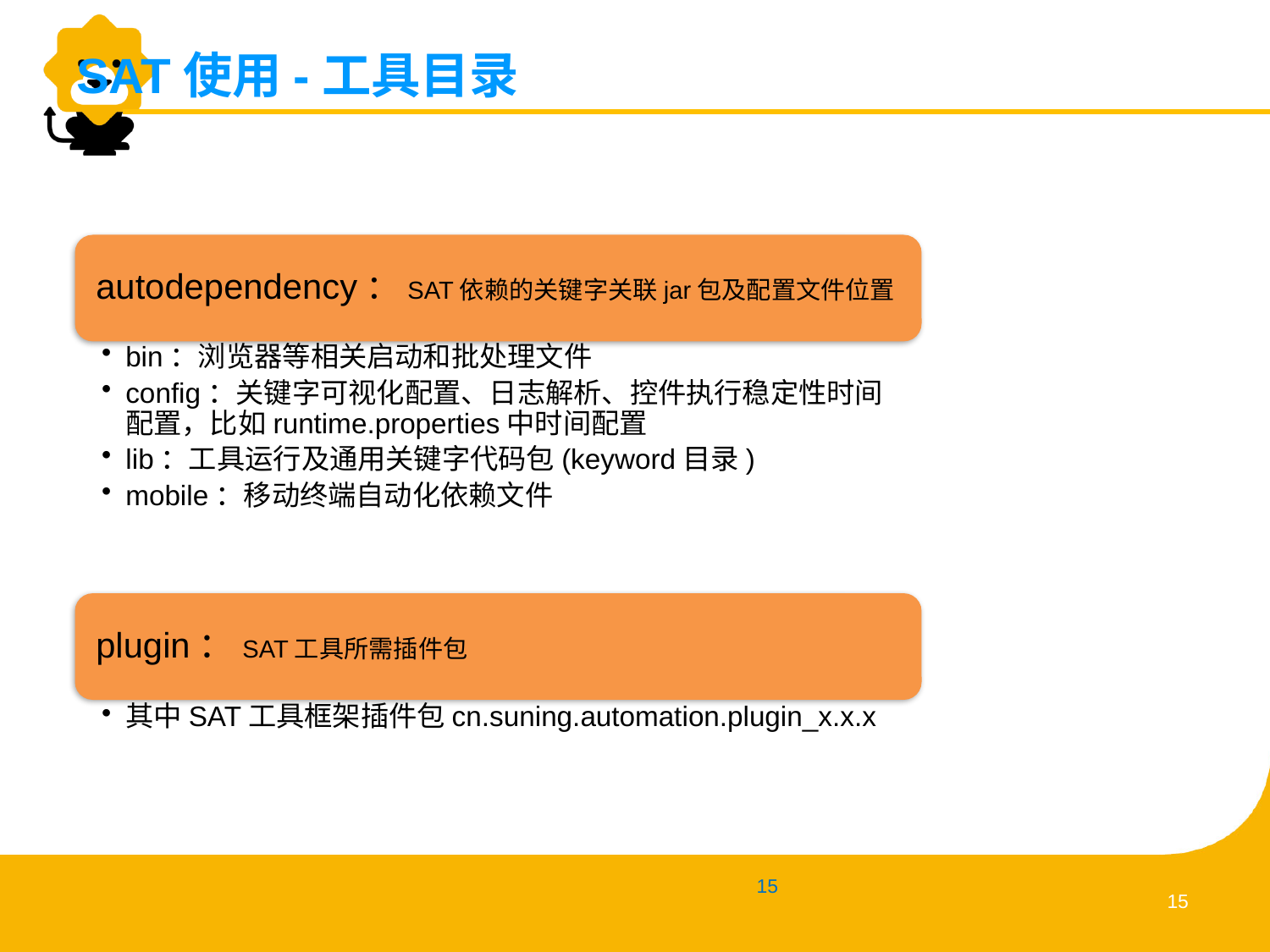

# SAT使用-工具目录
autodependency：SAT依赖的关键字关联jar包及配置文件位置
bin：浏览器等相关启动和批处理文件
config：关键字可视化配置、日志解析、控件执行稳定性时间配置，比如runtime.properties中时间配置
lib：工具运行及通用关键字代码包(keyword目录)
mobile：移动终端自动化依赖文件
plugin：SAT工具所需插件包
其中SAT工具框架插件包cn.suning.automation.plugin_x.x.x
15